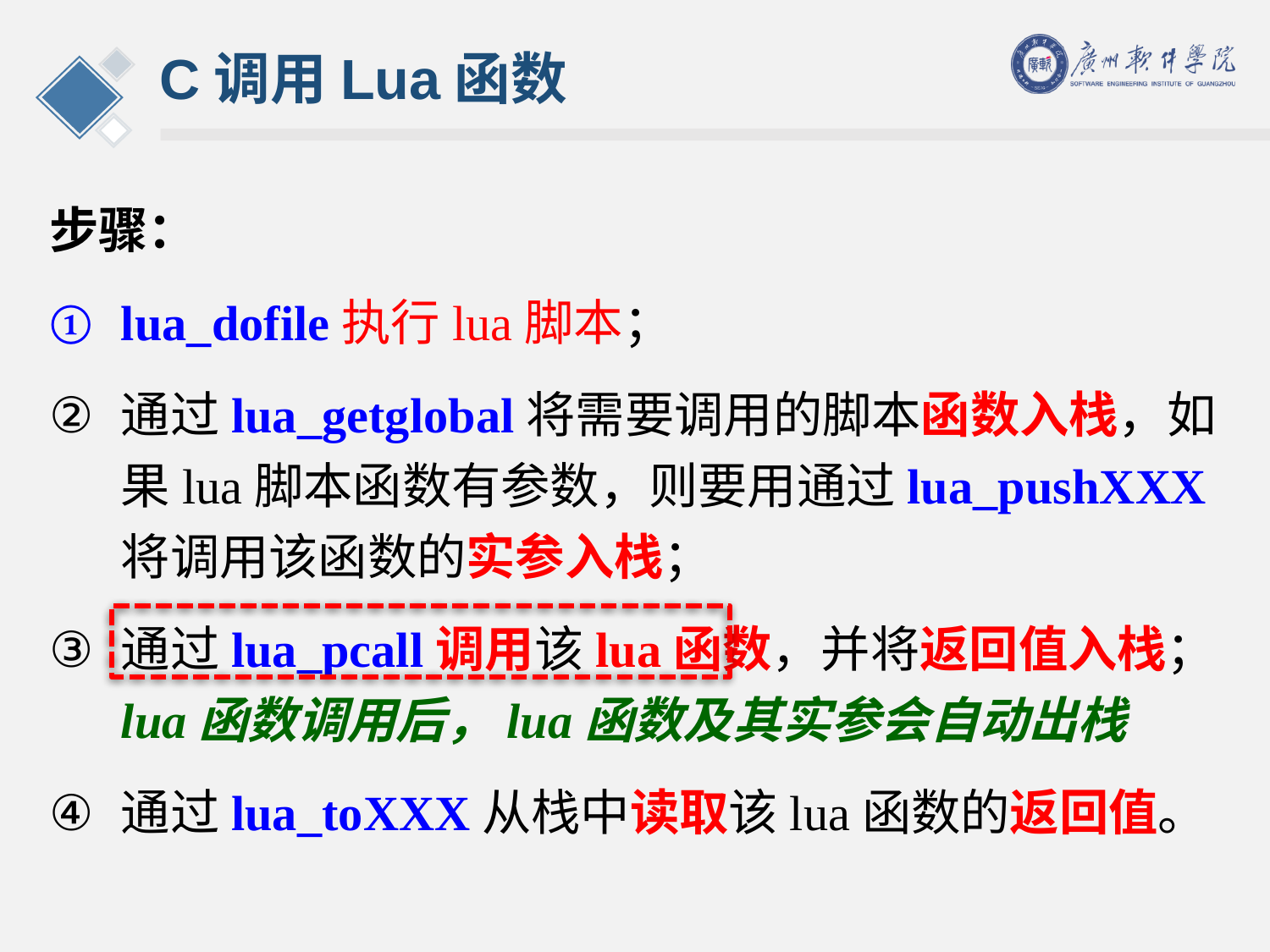

# C调用Lua函数
步骤：
lua_dofile执行lua脚本；
通过lua_getglobal将需要调用的脚本函数入栈，如果lua脚本函数有参数，则要用通过lua_pushXXX将调用该函数的实参入栈；
通过lua_pcall调用该lua函数，并将返回值入栈；
lua函数调用后，lua函数及其实参会自动出栈
通过lua_toXXX从栈中读取该lua函数的返回值。